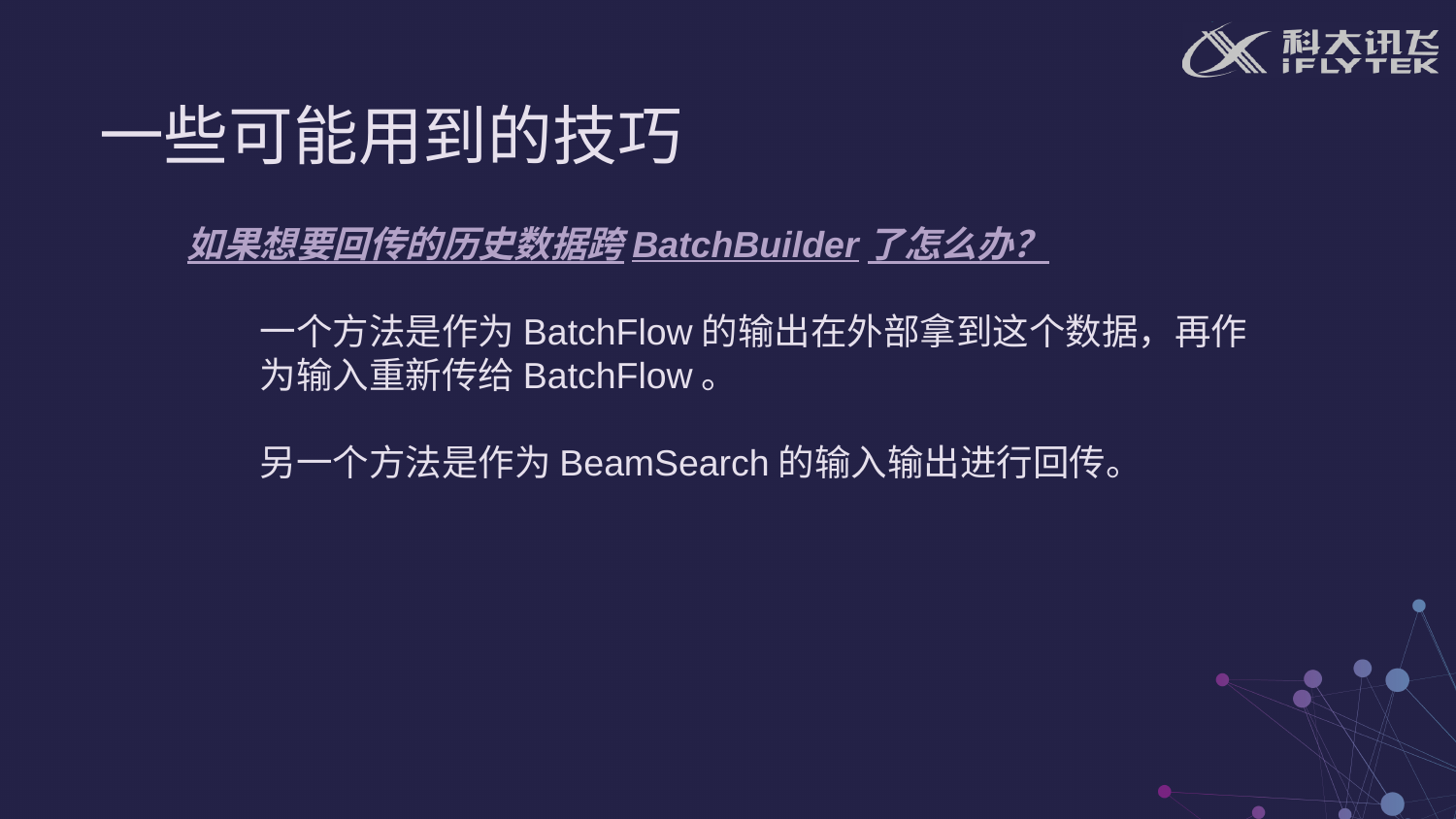

一些可能用到的技巧
如果想要回传的历史数据跨BatchBuilder了怎么办？

一个方法是作为BatchFlow的输出在外部拿到这个数据，再作为输入重新传给BatchFlow。

另一个方法是作为BeamSearch的输入输出进行回传。